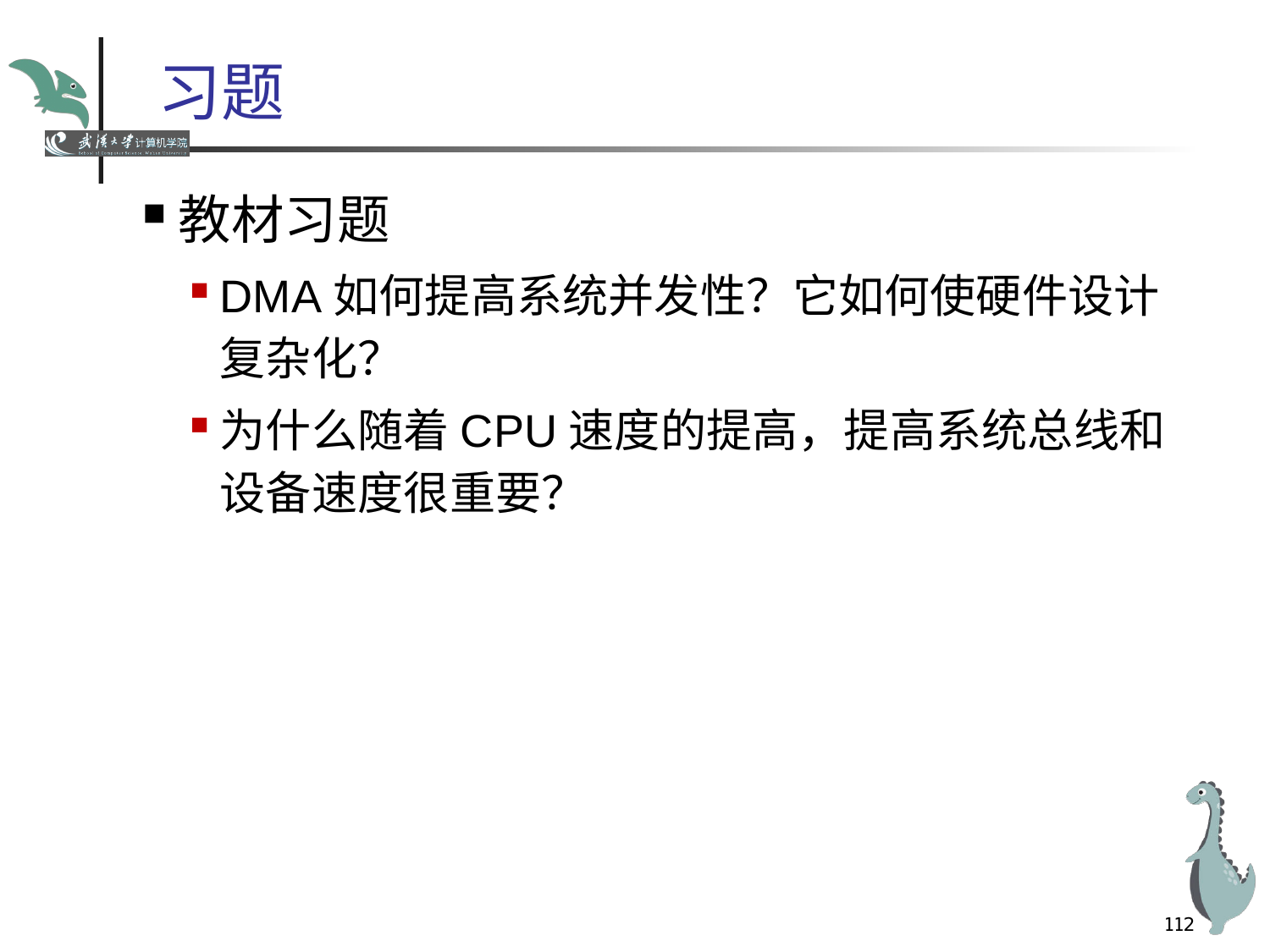

# 习题
教材习题
DMA如何提高系统并发性？它如何使硬件设计复杂化？
为什么随着CPU速度的提高，提高系统总线和设备速度很重要？
112